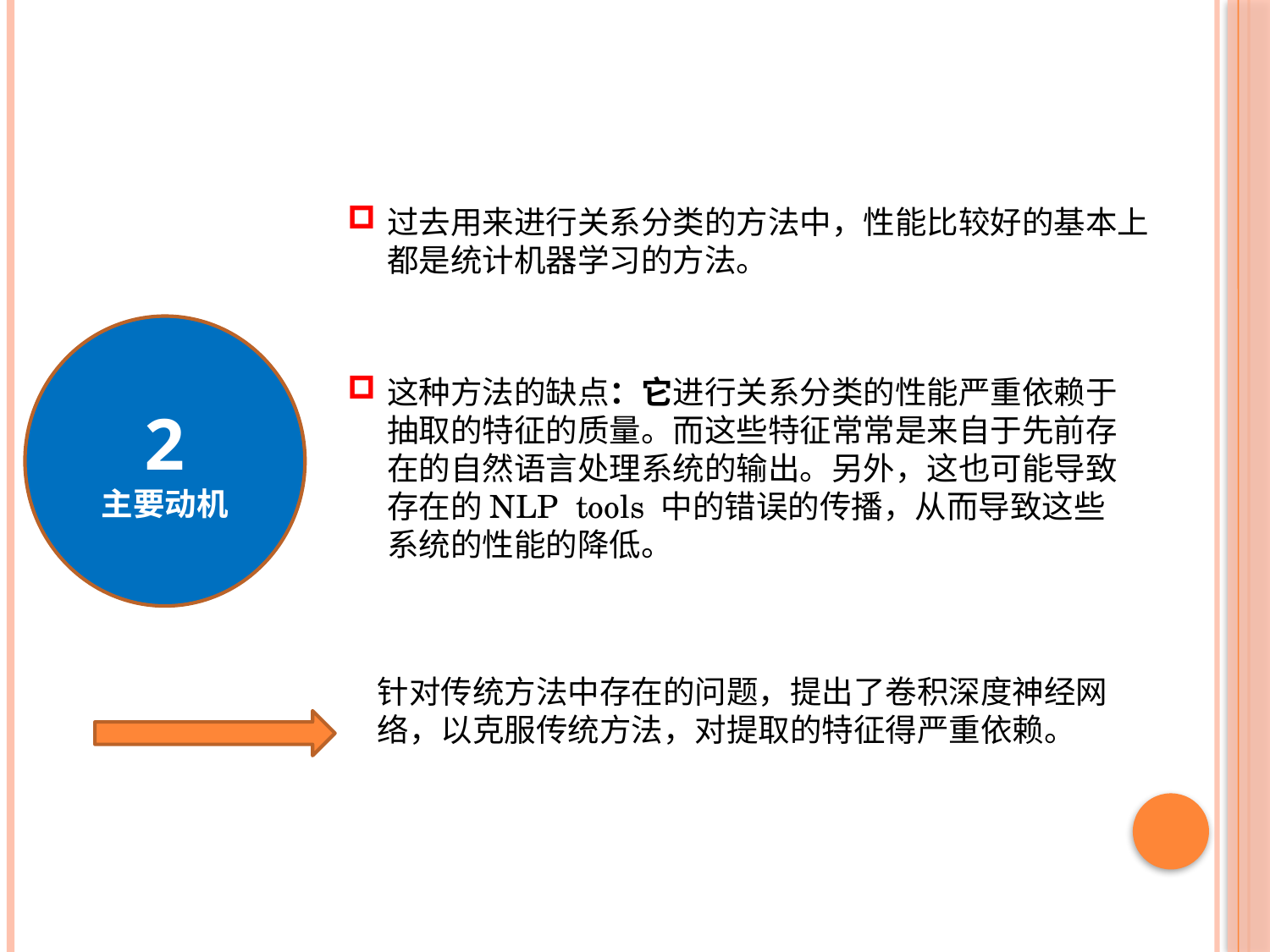

过去用来进行关系分类的方法中，性能比较好的基本上都是统计机器学习的方法。

2
主要动机
这种方法的缺点：它进行关系分类的性能严重依赖于抽取的特征的质量。而这些特征常常是来自于先前存在的自然语言处理系统的输出。另外，这也可能导致存在的NLP  tools 中的错误的传播，从而导致这些系统的性能的降低。
针对传统方法中存在的问题，提出了卷积深度神经网络，以克服传统方法，对提取的特征得严重依赖。